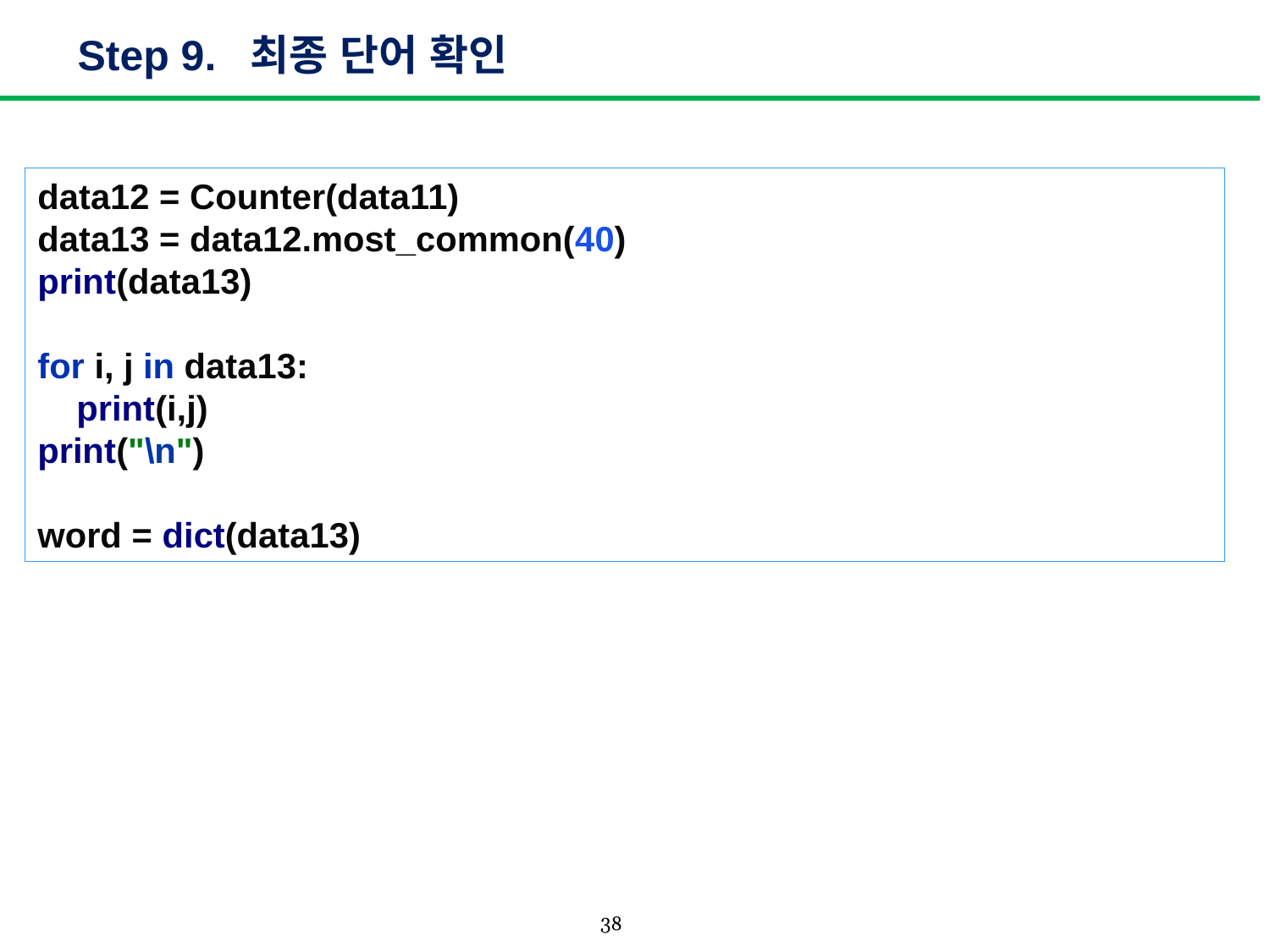

Step 9.  최종 단어 확인
data12 = Counter(data11)
data13 = data12.most_common(40)
print(data13)
for i, j in data13:
    print(i,j)
print("\n")
word = dict(data13)
38